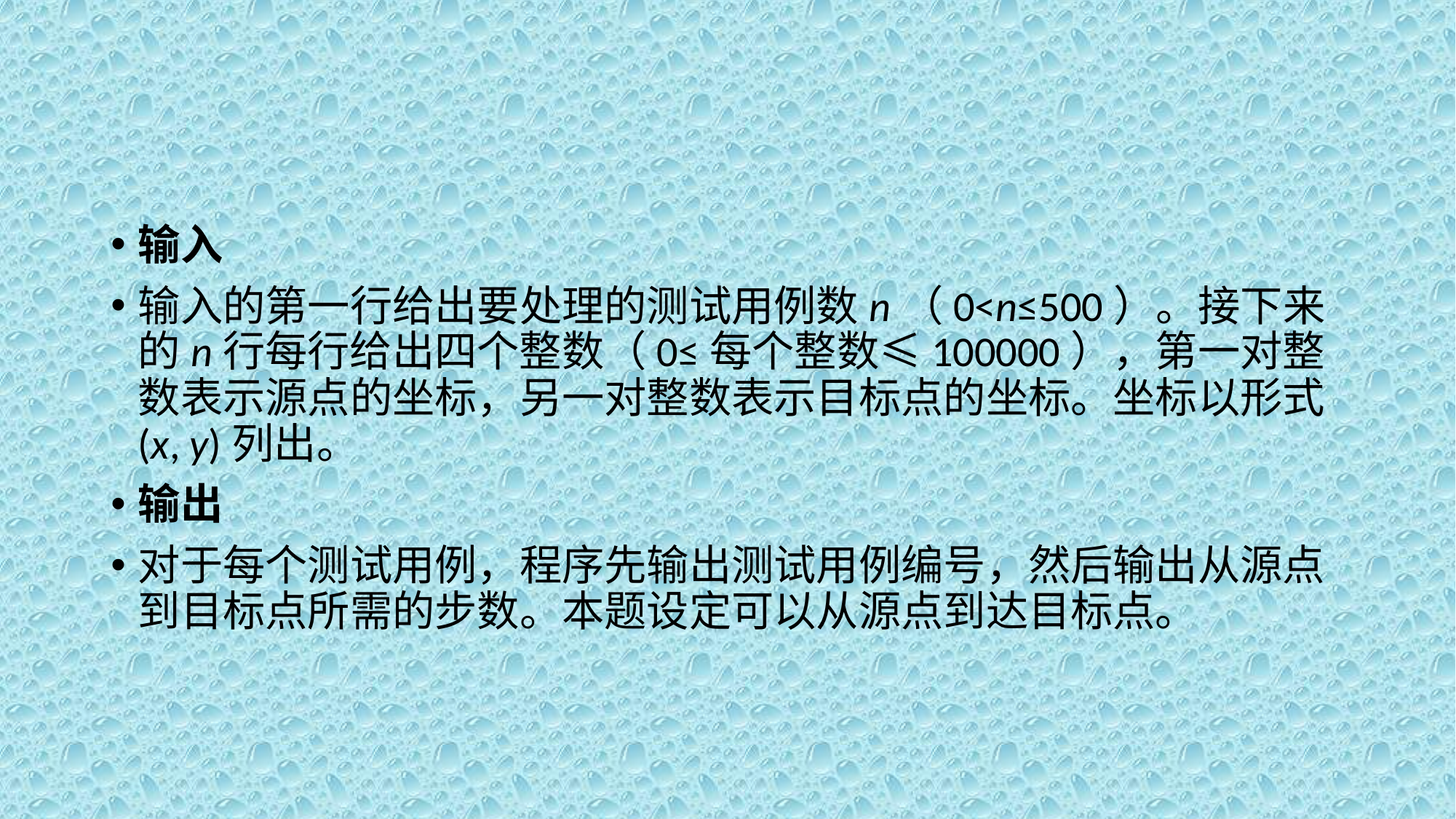

#
输入
输入的第一行给出要处理的测试用例数n（0<n≤500）。接下来的n行每行给出四个整数（0≤每个整数≤100000），第一对整数表示源点的坐标，另一对整数表示目标点的坐标。坐标以形式(x, y)列出。
输出
对于每个测试用例，程序先输出测试用例编号，然后输出从源点到目标点所需的步数。本题设定可以从源点到达目标点。